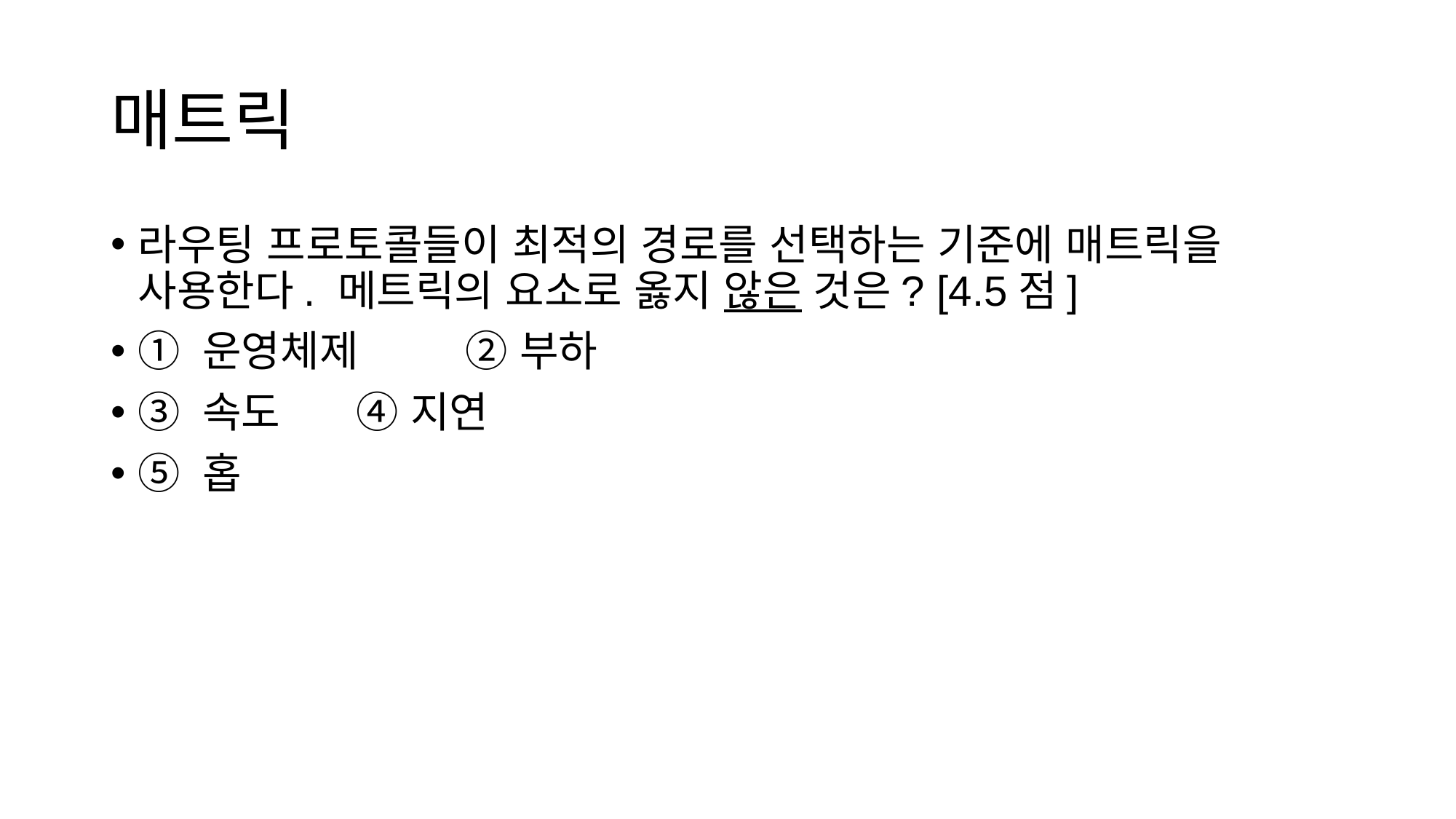

# 매트릭
라우팅 프로토콜들이 최적의 경로를 선택하는 기준에 매트릭을 사용한다. 메트릭의 요소로 옳지 않은 것은? [4.5점]
① 운영체제	② 부하
③ 속도	④ 지연
⑤ 홉